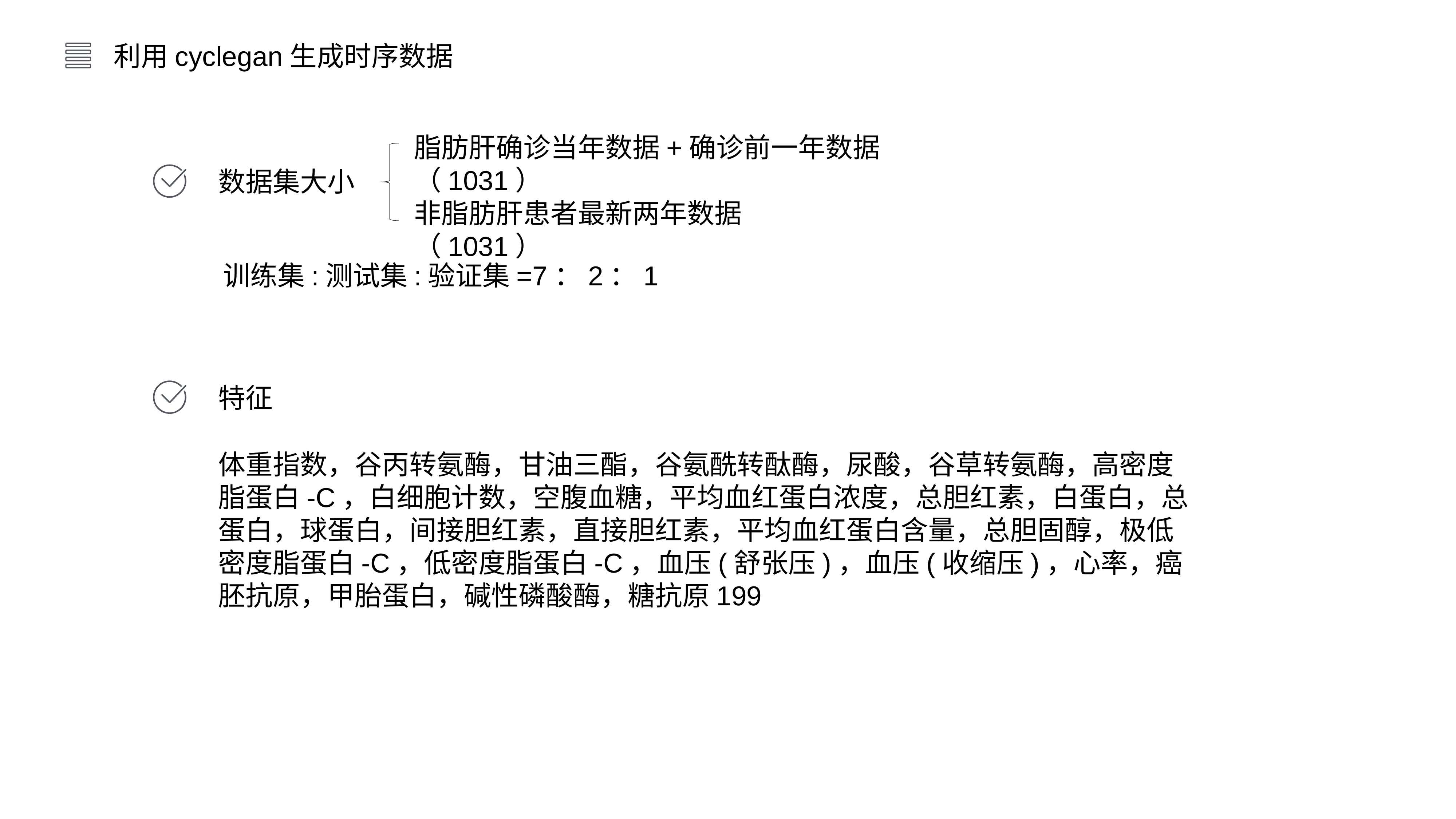

利用cyclegan生成时序数据

脂肪肝确诊当年数据+确诊前一年数据（1031）

数据集大小

非脂肪肝患者最新两年数据（1031）
训练集:测试集:验证集=7：2：1
特征

体重指数，谷丙转氨酶，甘油三酯，谷氨酰转酞酶，尿酸，谷草转氨酶，高密度脂蛋白-C，白细胞计数，空腹血糖，平均血红蛋白浓度，总胆红素，白蛋白，总蛋白，球蛋白，间接胆红素，直接胆红素，平均血红蛋白含量，总胆固醇，极低密度脂蛋白-C，低密度脂蛋白-C，血压(舒张压)，血压(收缩压)，心率，癌胚抗原，甲胎蛋白，碱性磷酸酶，糖抗原199